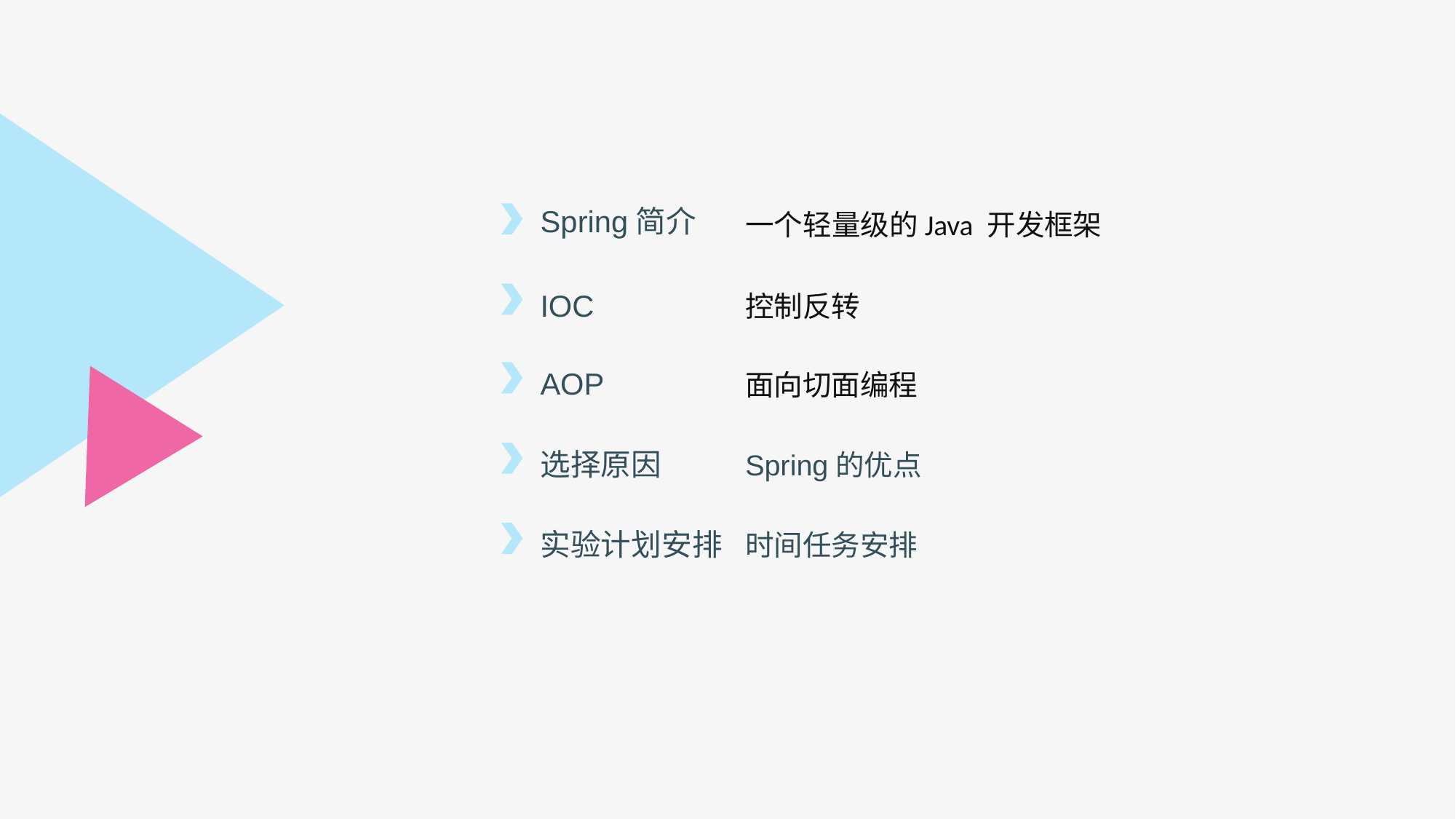

Spring简介
一个轻量级的Java 开发框架

IOC
控制反转

AOP
面向切面编程

选择原因
Spring的优点

实验计划安排
时间任务安排